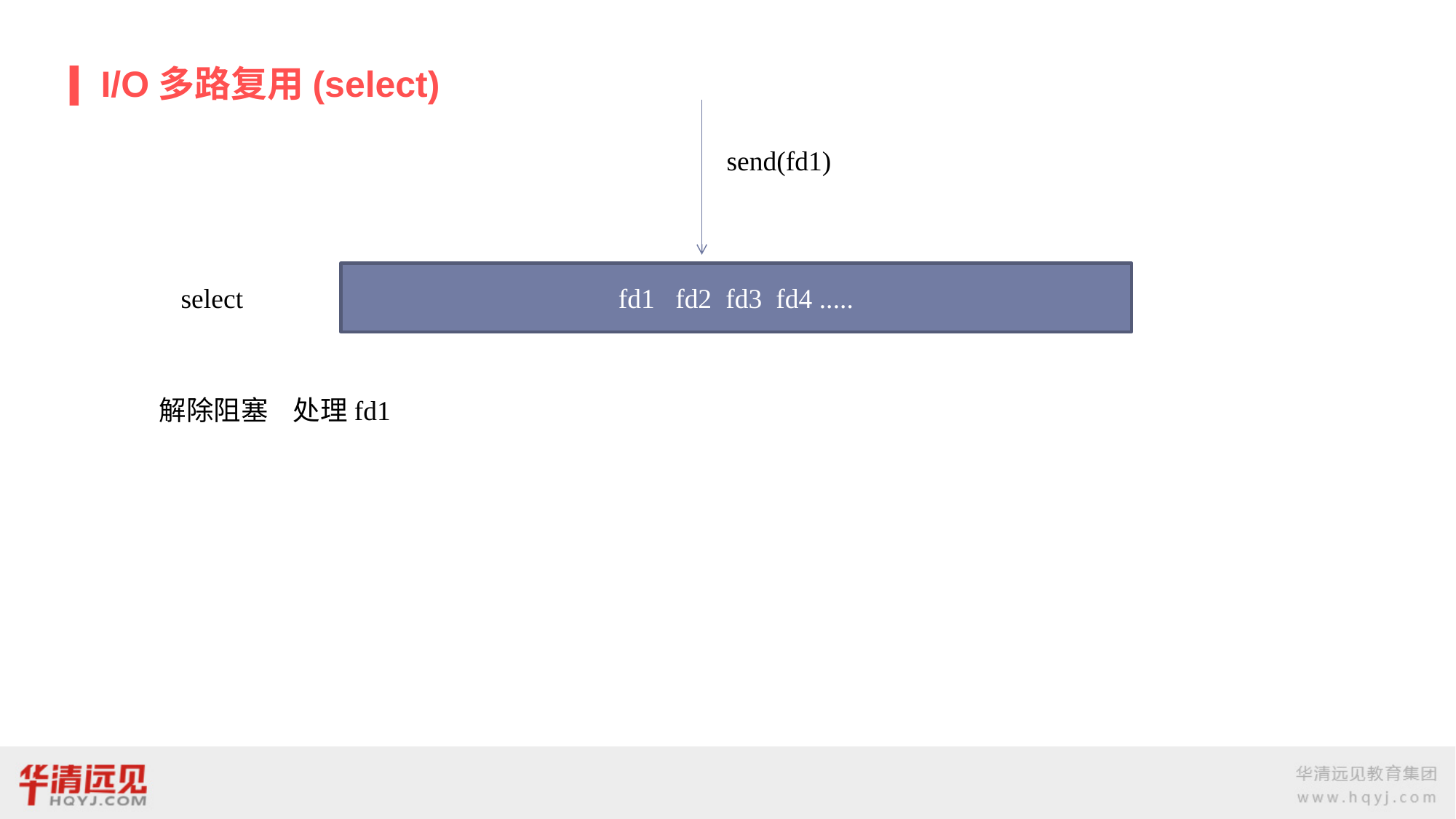

# I/O多路复用(select)
send(fd1)
fd1   fd2  fd3  fd4 .....
select
解除阻塞    处理fd1
20